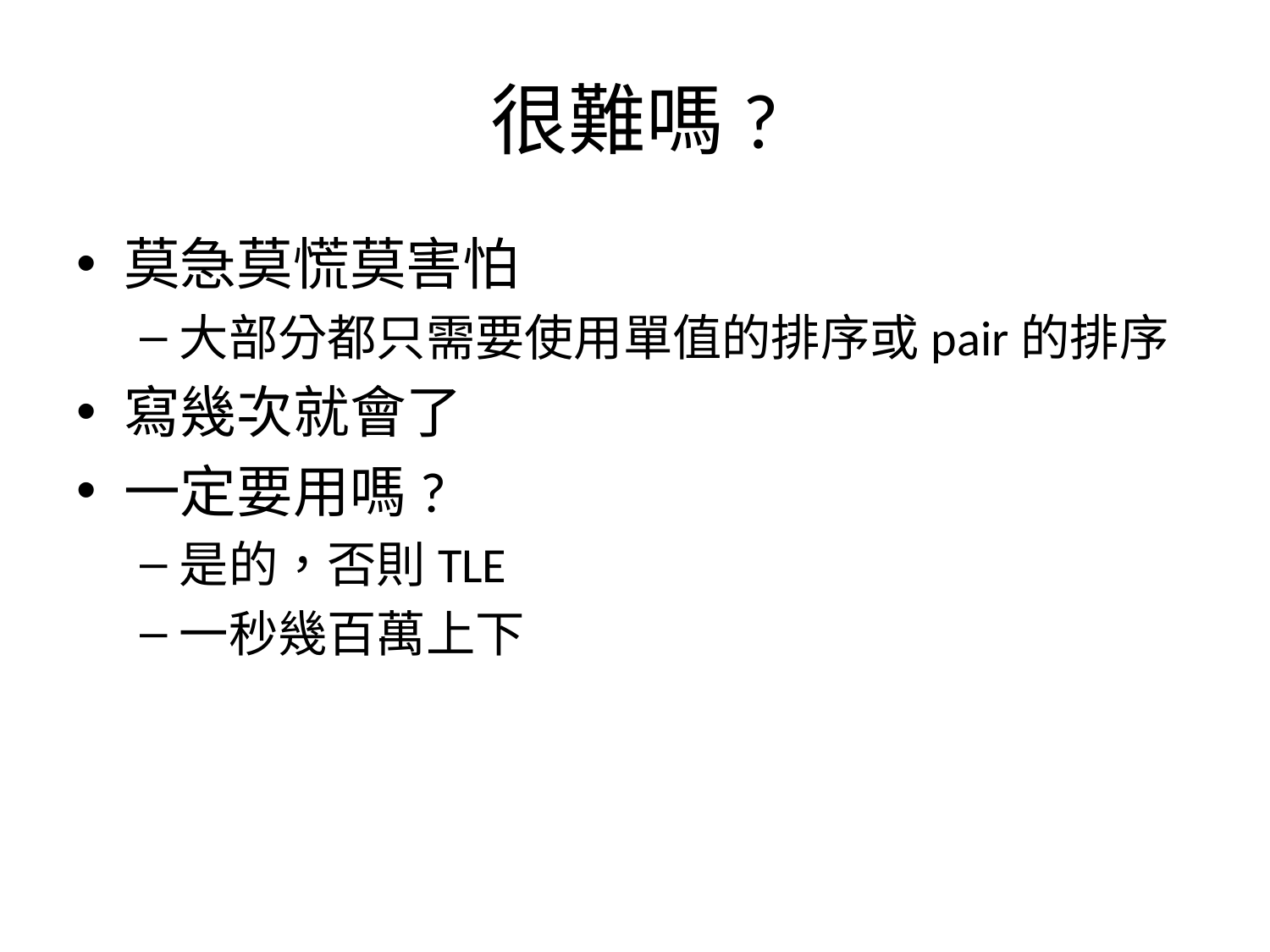

# 很難嗎?
莫急莫慌莫害怕
大部分都只需要使用單值的排序或pair的排序
寫幾次就會了
一定要用嗎?
是的，否則TLE
一秒幾百萬上下